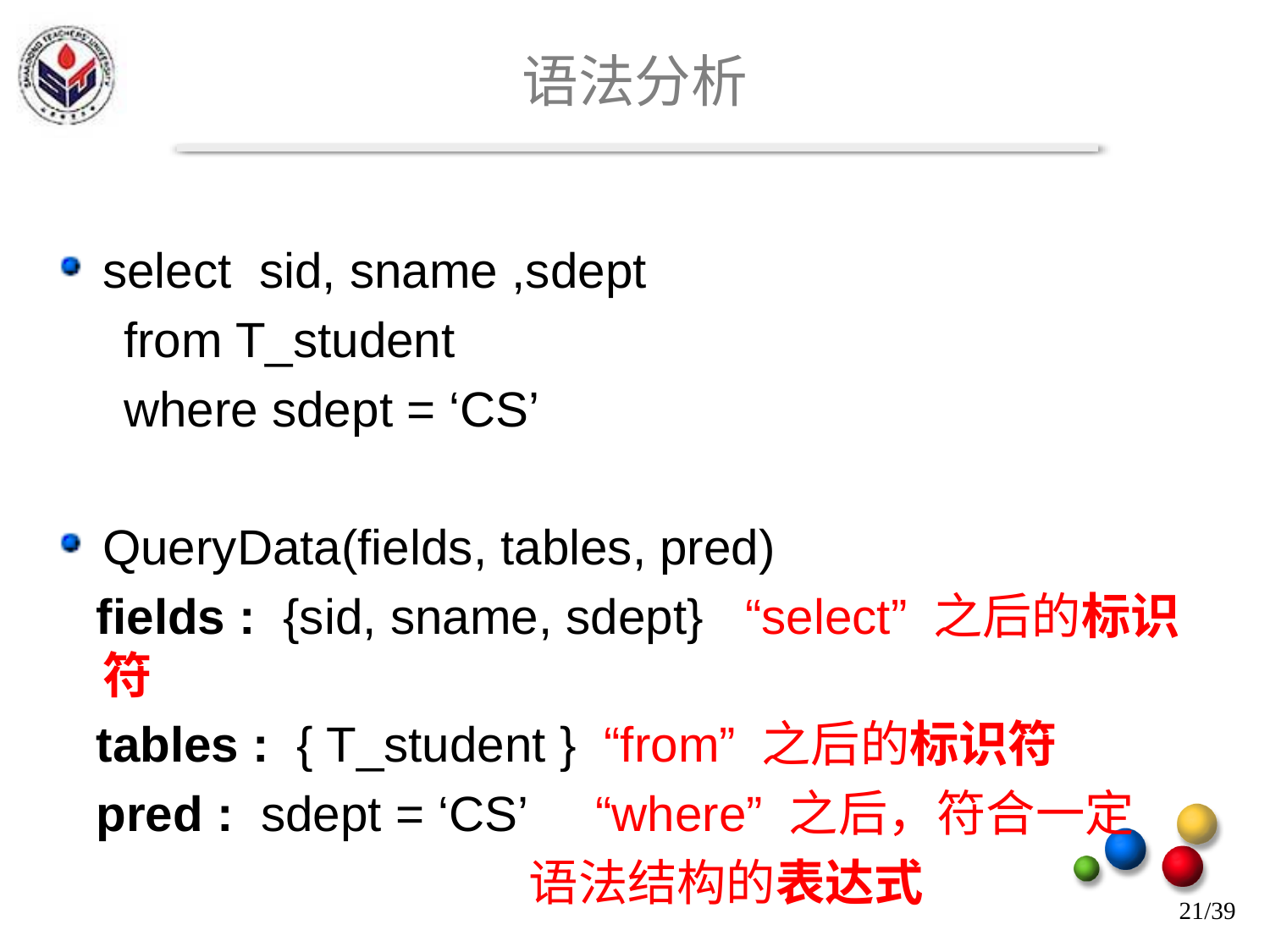

# 语法分析
select  sid, sname ,sdept
     from T_student
     where sdept = ‘CS’

QueryData(fields, tables, pred)
   fields :  {sid, sname, sdept}   “select” 之后的标识符
   tables :  { T_student }  “from” 之后的标识符
   pred :  sdept = ‘CS’     “where” 之后，符合一定
                                          语法结构的表达式
21/39